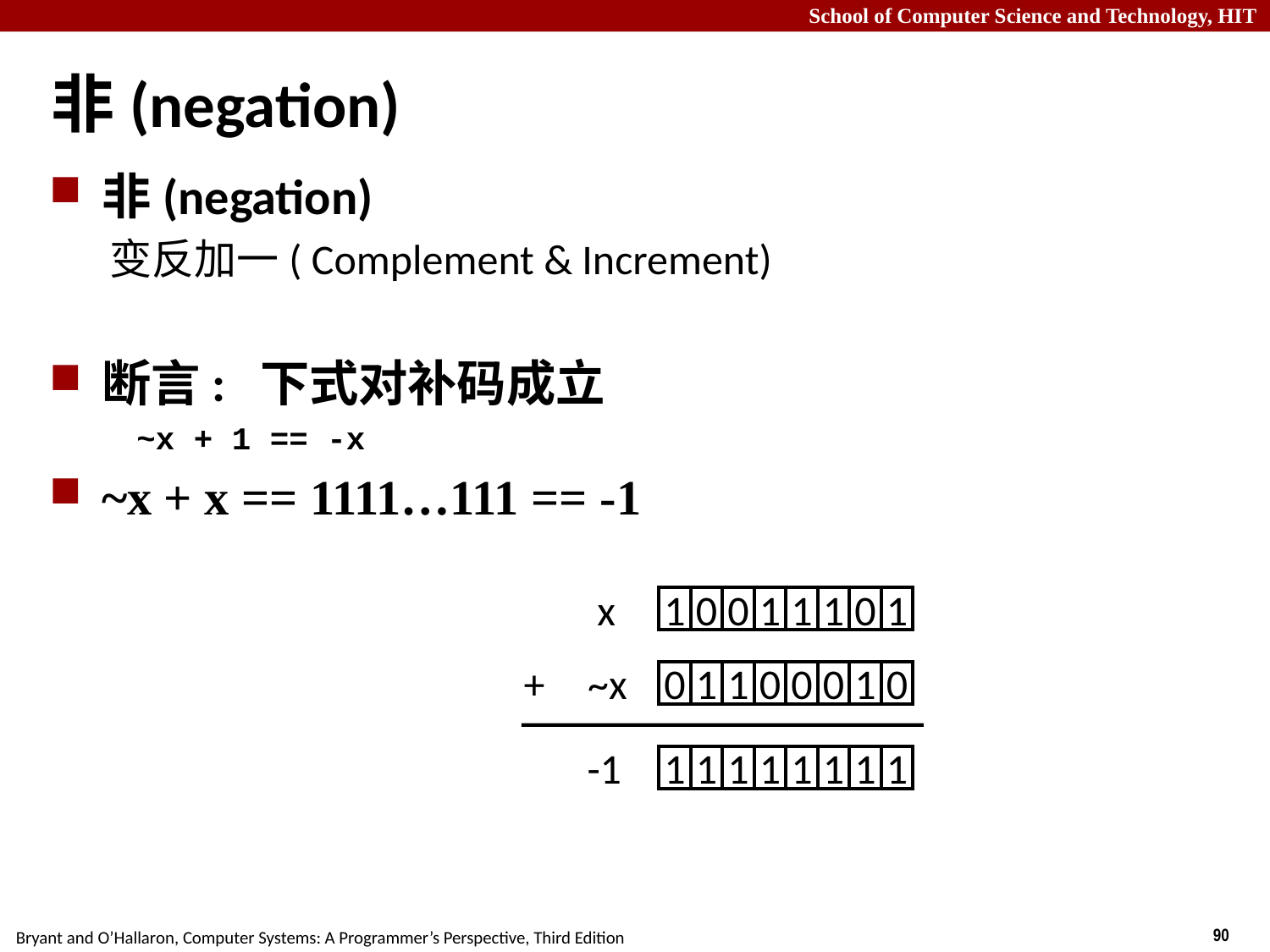

# 非(negation)
非(negation)
变反加一( Complement & Increment)

断言:  下式对补码成立
 ~x + 1 == -x
~x + x == 1111…111 == -1

 x
1
0
0
1
1
1
0
1
+
~x
0
1
1
0
0
0
1
0

-1
1
1
1
1
1
1
1
1